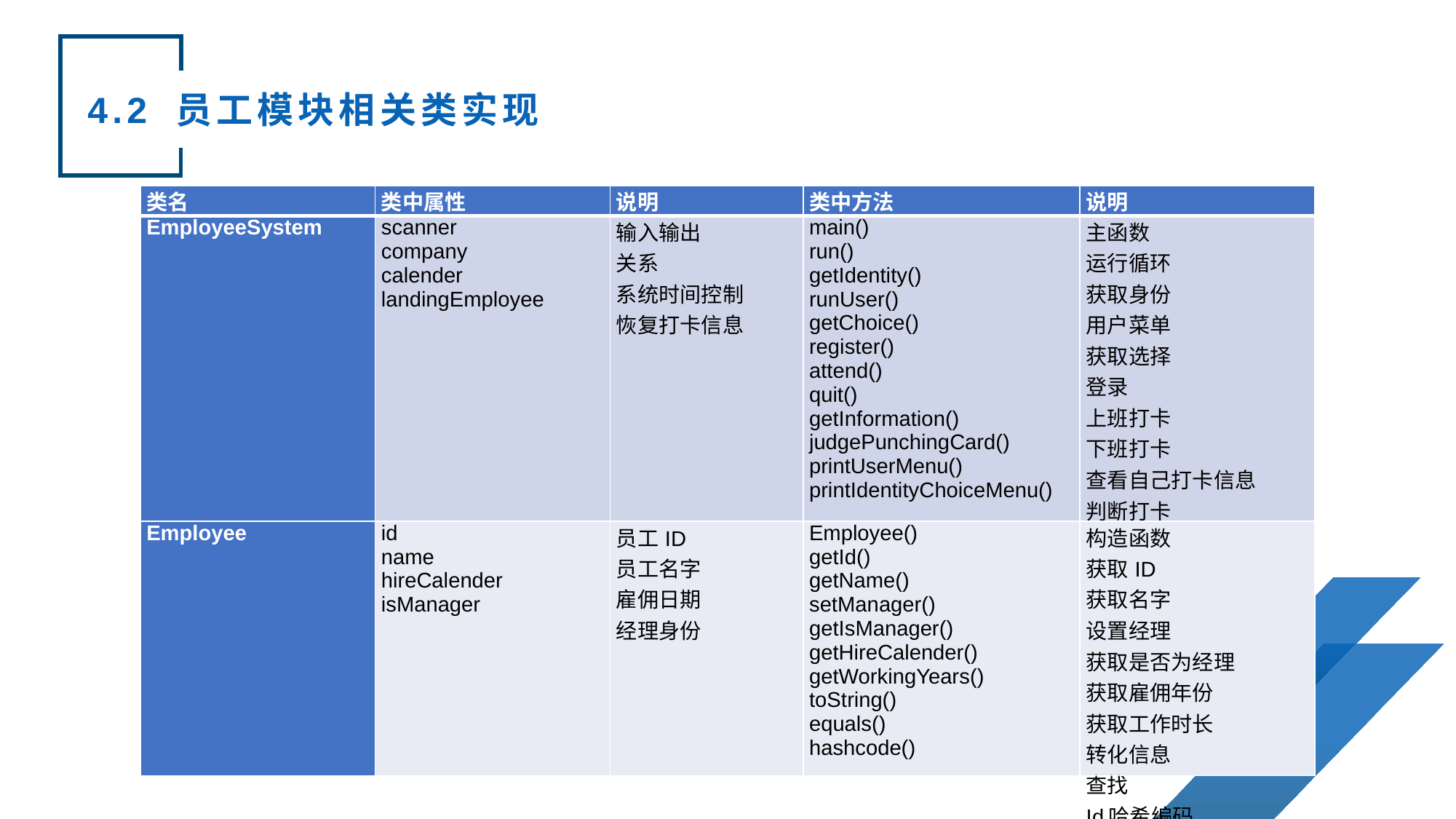

4.2 员工模块相关类实现
| 类名 | 类中属性 | 说明 | 类中方法 | 说明 |
| --- | --- | --- | --- | --- |
| EmployeeSystem | scanner company calender landingEmployee | 输入输出 关系 系统时间控制 恢复打卡信息 | main() run() getIdentity() runUser() getChoice() register() attend() quit() getInformation() judgePunchingCard() printUserMenu() printIdentityChoiceMenu() | 主函数 运行循环 获取身份 用户菜单 获取选择 登录 上班打卡 下班打卡 查看自己打卡信息 判断打卡 打印用户菜单 打印用户选择菜单 |
| Employee | id name hireCalender isManager | 员工ID 员工名字 雇佣日期 经理身份 | Employee() getId() getName() setManager() getIsManager() getHireCalender() getWorkingYears() toString() equals() hashcode() | 构造函数 获取ID 获取名字 设置经理 获取是否为经理 获取雇佣年份 获取工作时长 转化信息 查找 Id哈希编码 |